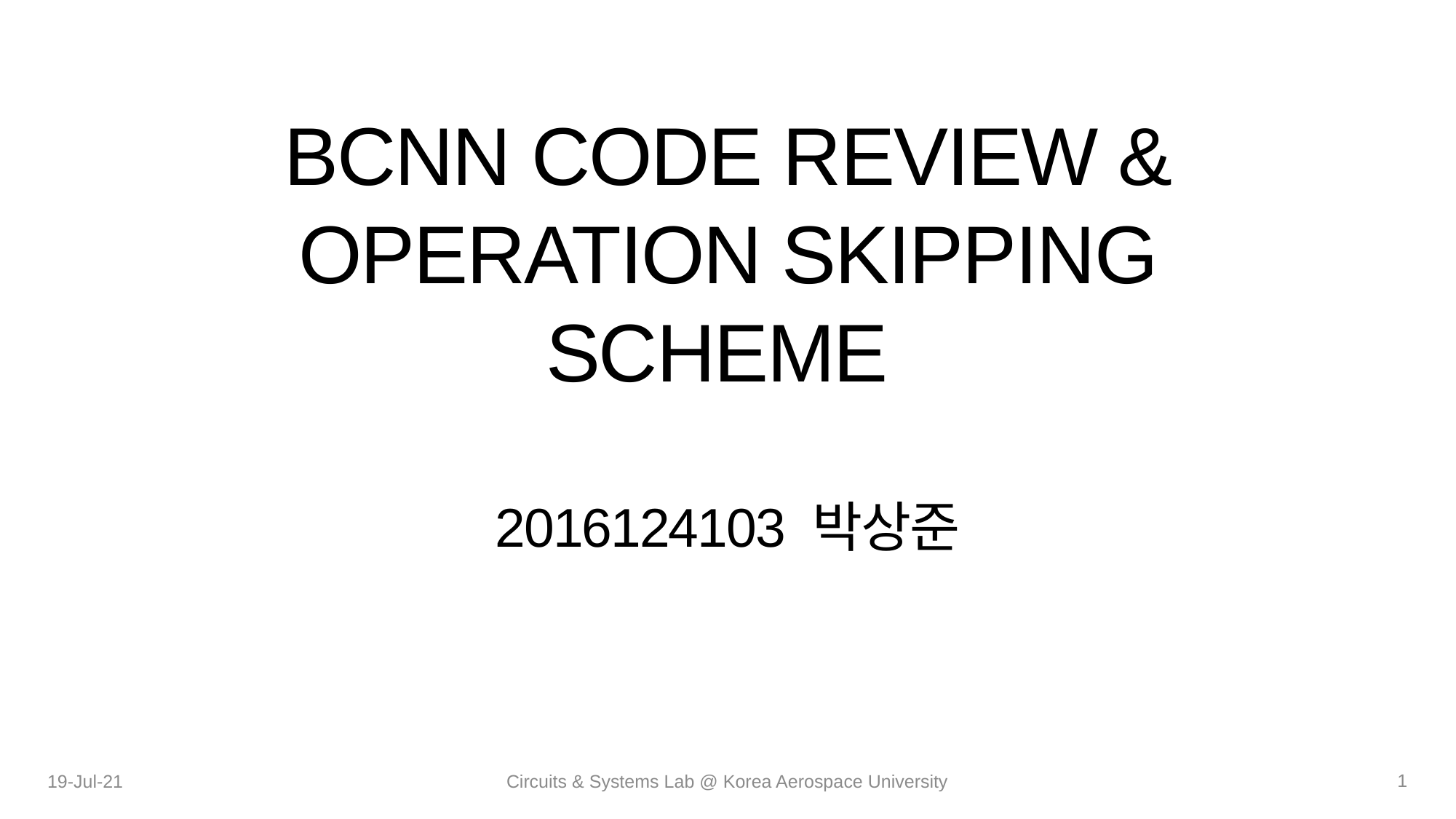

# BCNN Code Review & Operation Skipping Scheme
2016124103 박상준
1
19-Jul-21
Circuits & Systems Lab @ Korea Aerospace University